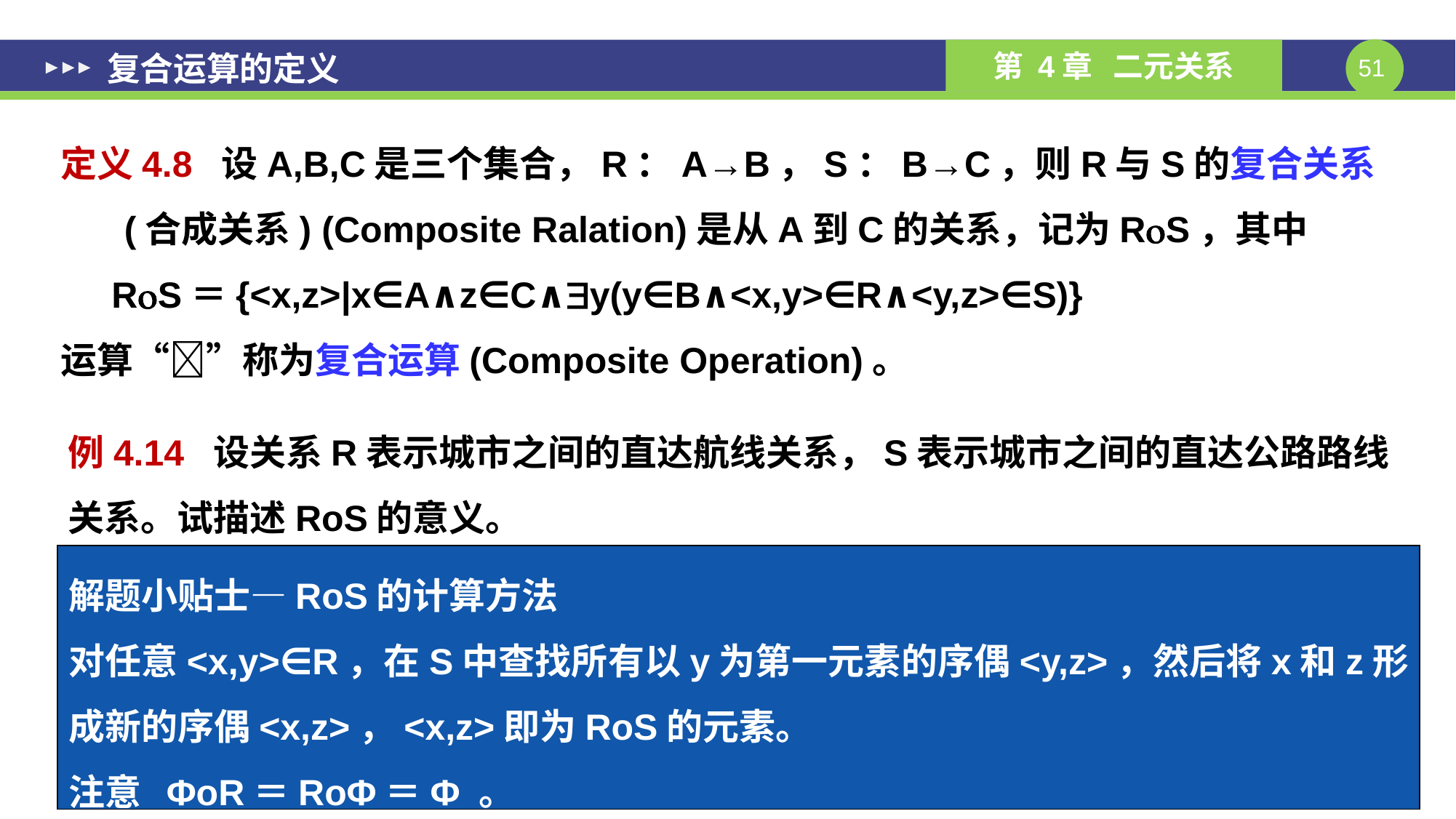

# 复合运算的定义
定义4.8  设A,B,C是三个集合，R：A→B，S：B→C，则R与S的复合关系(合成关系) (Composite Ralation)是从A到C的关系，记为RοS，其中
     RοS＝{<x,z>|x∈A∧z∈C∧∃y(y∈B∧<x,y>∈R∧<y,z>∈S)}
运算“ο”称为复合运算(Composite Operation)。
例4.14  设关系R表示城市之间的直达航线关系，S表示城市之间的直达公路路线关系。试描述RoS的意义。
解   RoS表示航空路线关系与公路路线关系的复合运算。
      如果<a，c>∈RoS，那么a与c之间存在一条先从乘飞机，再乘汽车的可达路线。
解题小贴士—RoS的计算方法
对任意<x,y>∈R，在S中查找所有以y为第一元素的序偶<y,z>，然后将x和z形成新的序偶<x,z>，<x,z>即为RoS的元素。
注意  ΦoR＝RoΦ＝Φ 。